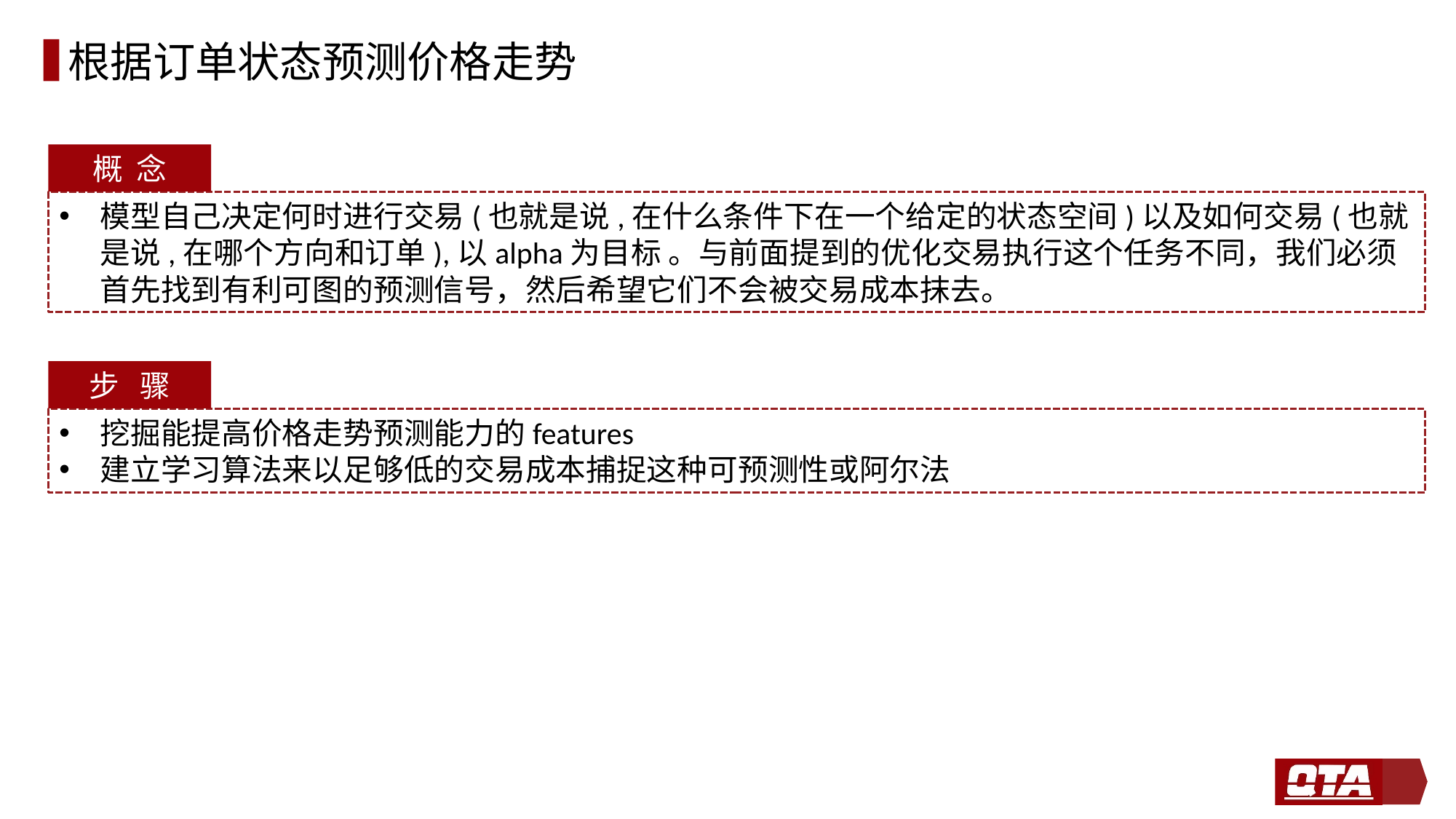

# 根据订单状态预测价格走势
概  念
模型自己决定何时进行交易(也就是说,在什么条件下在一个给定的状态空间)以及如何交易(也就是说,在哪个方向和订单),以alpha为目标 。与前面提到的优化交易执行这个任务不同，我们必须首先找到有利可图的预测信号，然后希望它们不会被交易成本抹去。
33
步   骤
挖掘能提高价格走势预测能力的features
建立学习算法来以足够低的交易成本捕捉这种可预测性或阿尔法
33